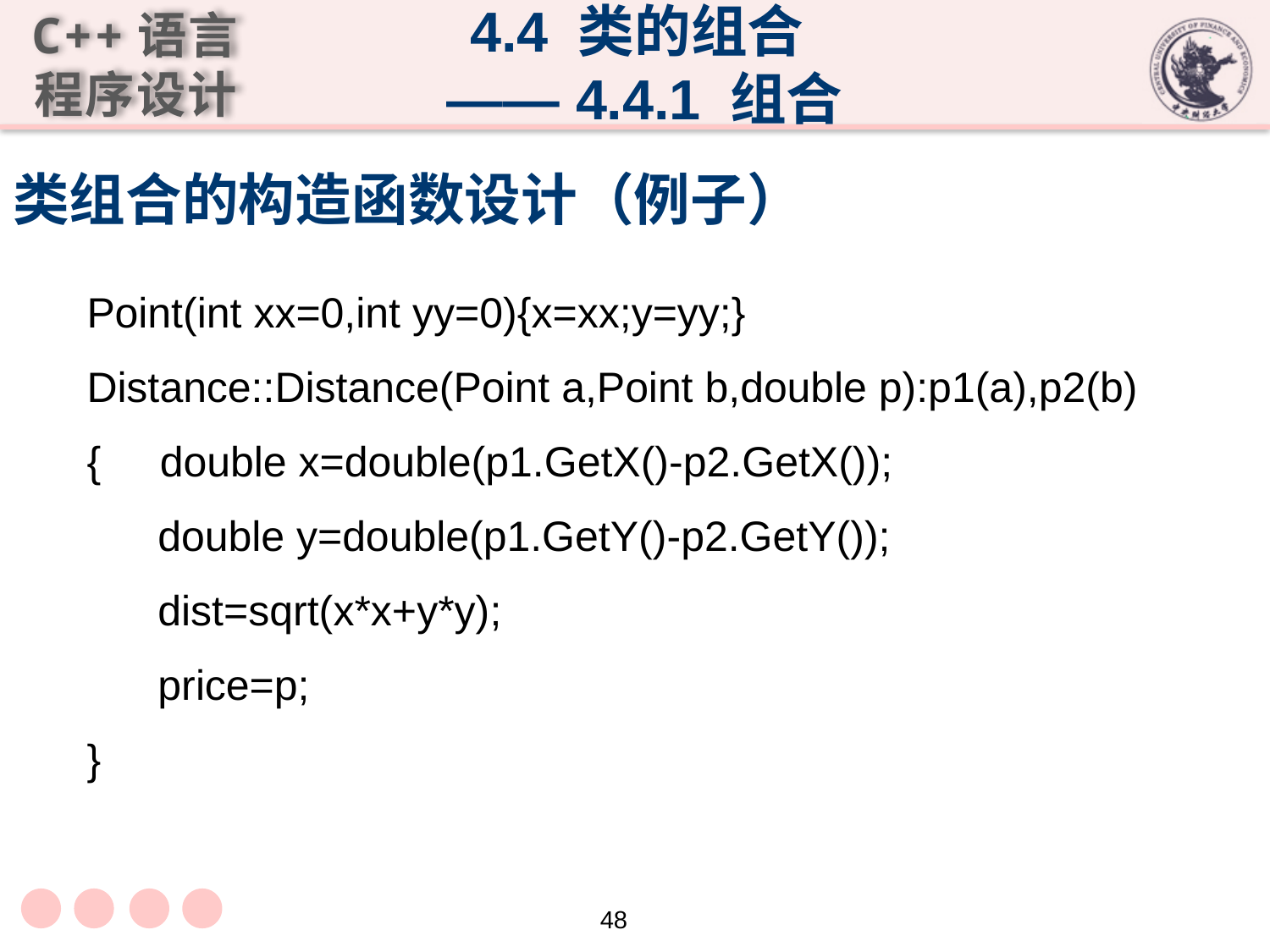

4.4 类的组合
 —— 4.4.1 组合
# 类组合的构造函数设计（例子）
Point(int xx=0,int yy=0){x=xx;y=yy;}
Distance::Distance(Point a,Point b,double p):p1(a),p2(b)
{     double x=double(p1.GetX()-p2.GetX());
      double y=double(p1.GetY()-p2.GetY());
      dist=sqrt(x*x+y*y);
      price=p;
}
48